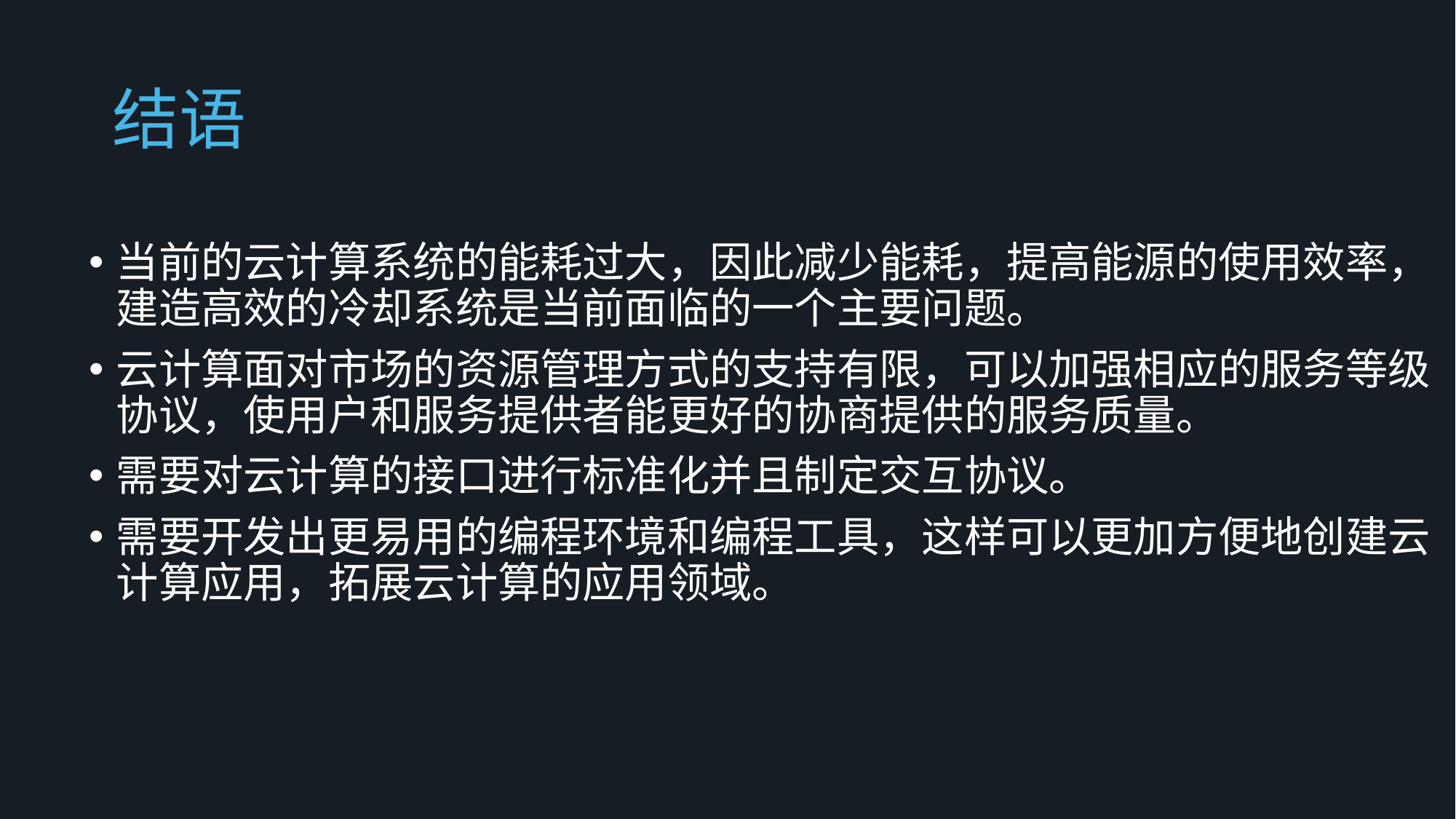

结语

当前的云计算系统的能耗过大，因此减少能耗，提高能源的使用效率，建造高效的冷却系统是当前面临的一个主要问题。
云计算面对市场的资源管理方式的支持有限，可以加强相应的服务等级协议，使用户和服务提供者能更好的协商提供的服务质量。
需要对云计算的接口进行标准化并且制定交互协议。
需要开发出更易用的编程环境和编程工具，这样可以更加方便地创建云计算应用，拓展云计算的应用领域。